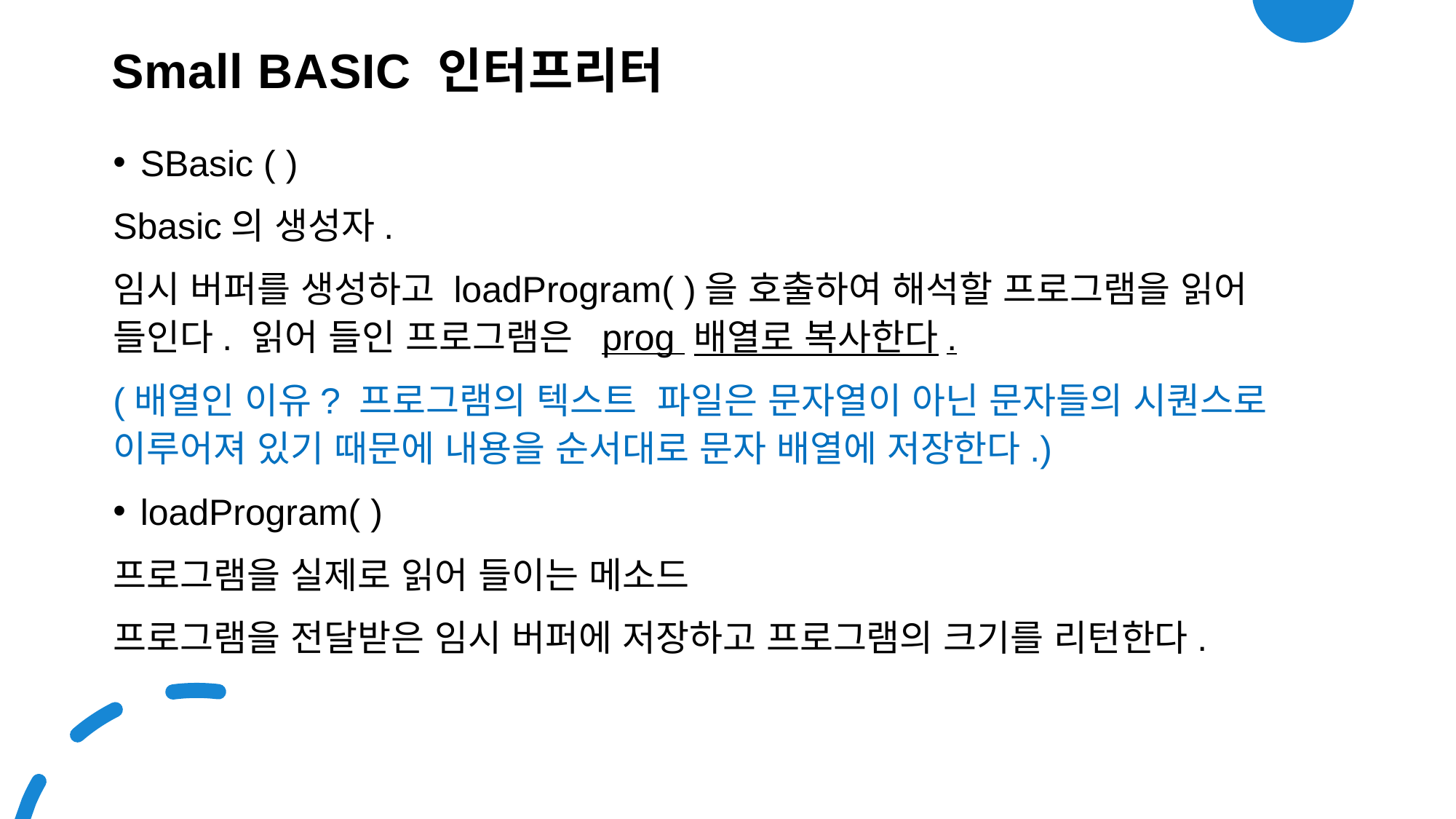

# Small BASIC 인터프리터
SBasic ( )
Sbasic의 생성자.
임시 버퍼를 생성하고 loadProgram( )을 호출하여 해석할 프로그램을 읽어 들인다. 읽어 들인 프로그램은  prog 배열로 복사한다.
(배열인 이유? 프로그램의 텍스트  파일은 문자열이 아닌 문자들의 시퀀스로 이루어져 있기 때문에 내용을 순서대로 문자 배열에 저장한다.)
loadProgram( )
프로그램을 실제로 읽어 들이는 메소드
프로그램을 전달받은 임시 버퍼에 저장하고 프로그램의 크기를 리턴한다.